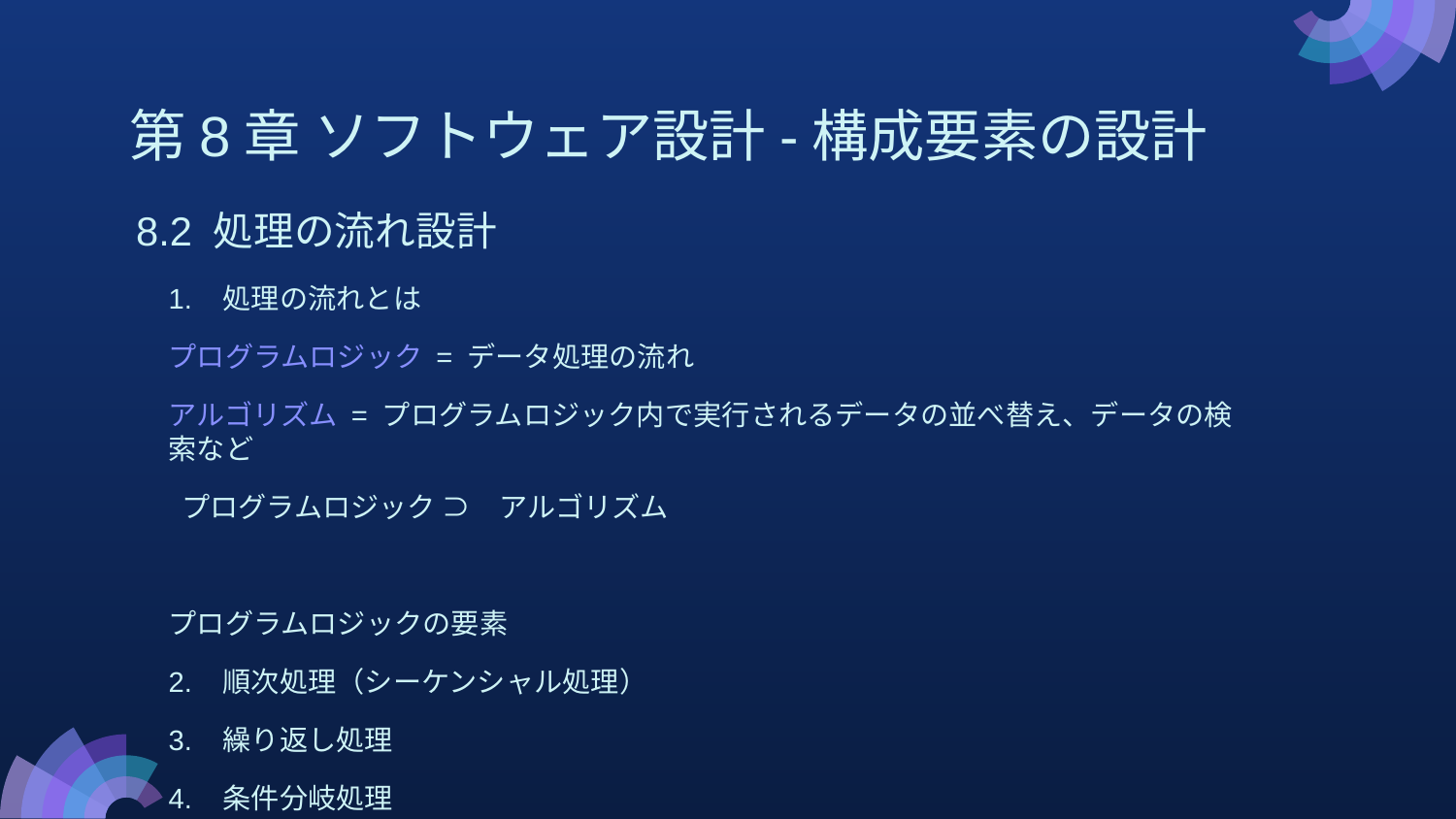

# 第8章 ソフトウェア設計-構成要素の設計
8.2 処理の流れ設計
処理の流れとは
プログラムロジック = データ処理の流れ
アルゴリズム = プログラムロジック内で実行されるデータの並べ替え、データの検索など
 プログラムロジック ⊃　アルゴリズム

プログラムロジックの要素
順次処理（シーケンシャル処理）
繰り返し処理
条件分岐処理